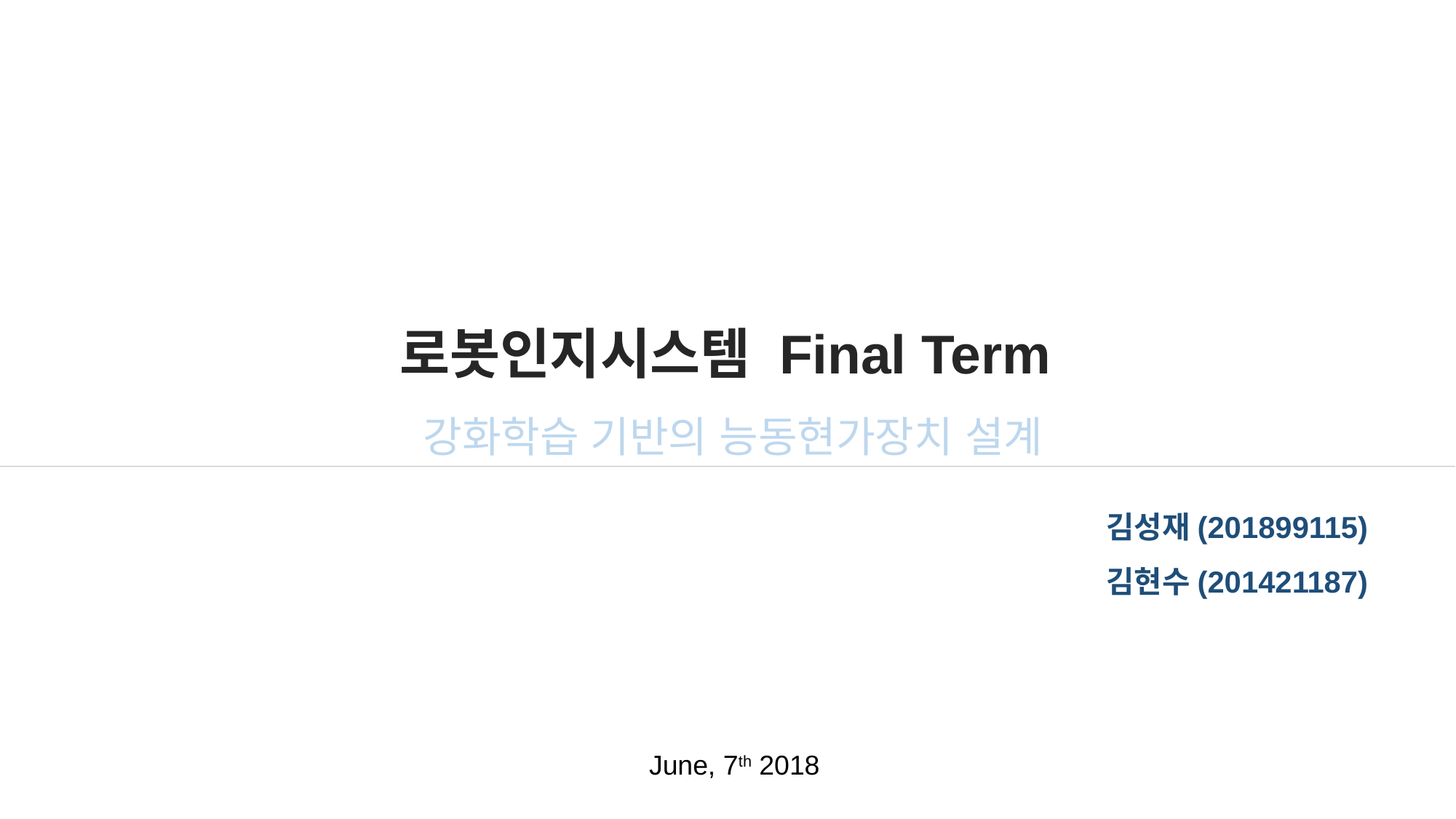

로봇인지시스템 Final Term
강화학습 기반의 능동현가장치 설계
김성재(201899115)
김현수(201421187)
June, 7th 2018